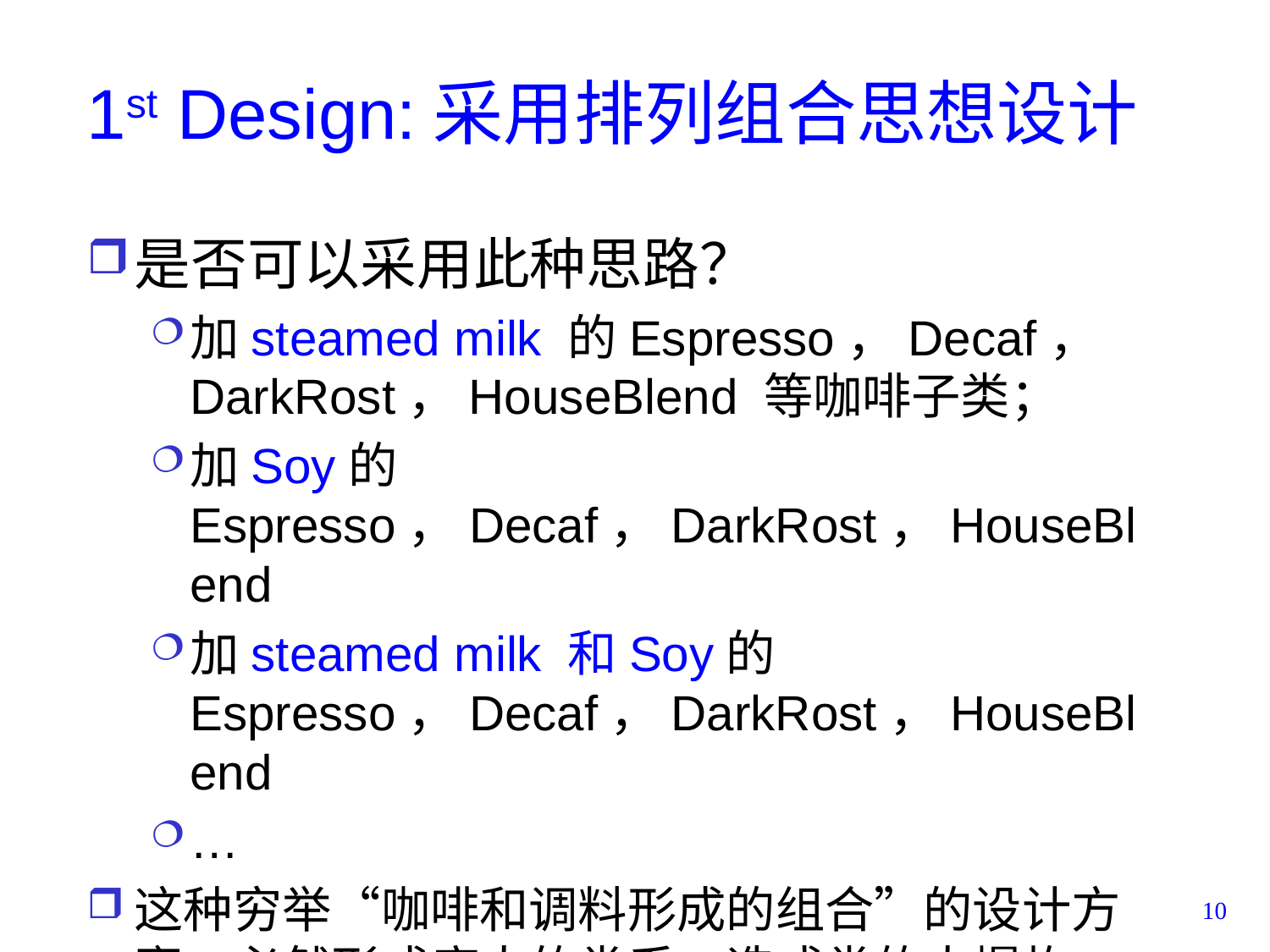

# 1st Design:采用排列组合思想设计
是否可以采用此种思路？
加steamed milk 的Espresso，Decaf，DarkRost，HouseBlend 等咖啡子类；
加Soy的Espresso，Decaf，DarkRost，HouseBlend
加steamed milk 和Soy的Espresso，Decaf，DarkRost，HouseBlend
…
这种穷举“咖啡和调料形成的组合”的设计方案，必然形成庞大的类系，造成类的大爆炸
10